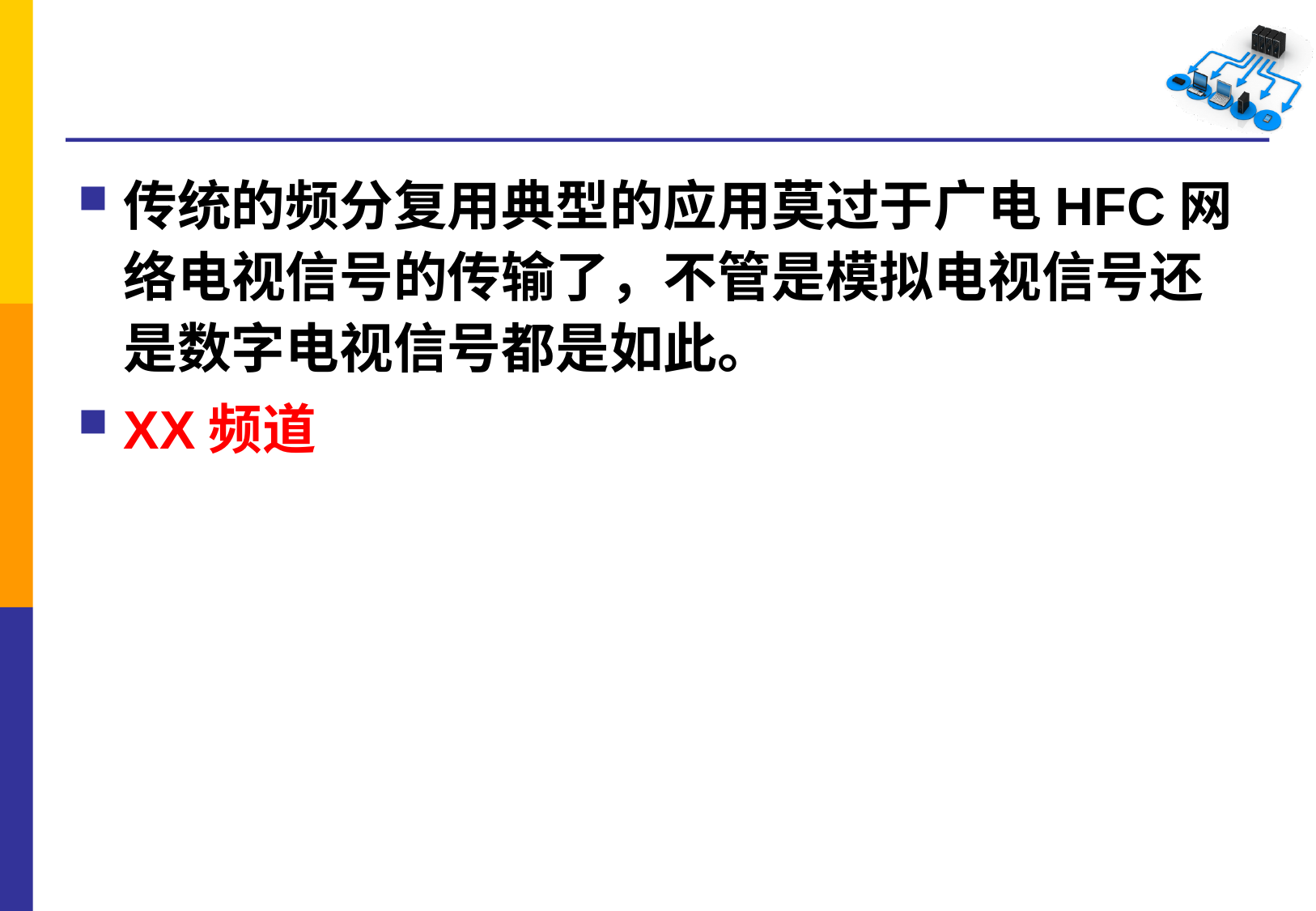

传统的频分复用典型的应用莫过于广电HFC网络电视信号的传输了，不管是模拟电视信号还是数字电视信号都是如此。
XX频道